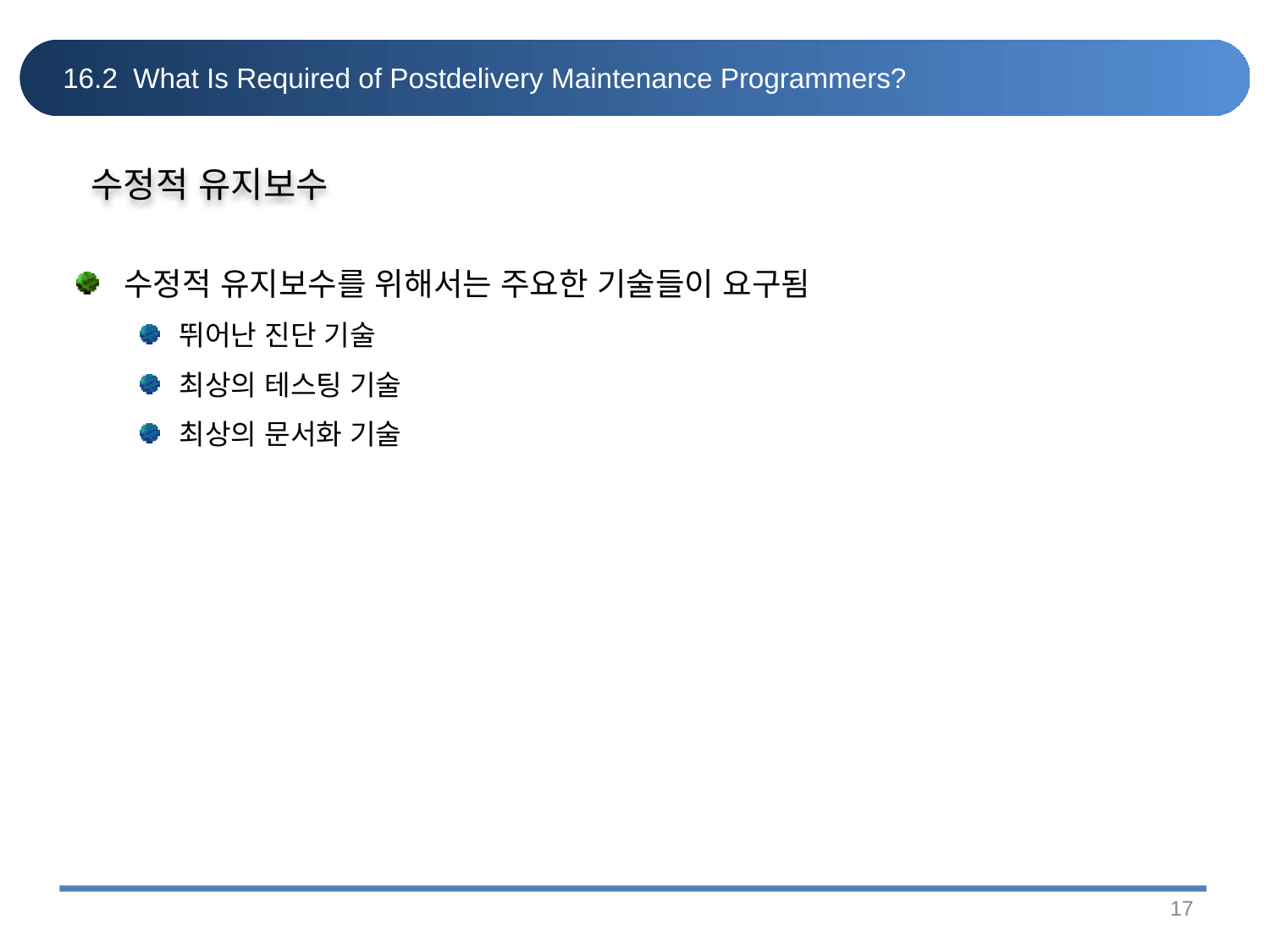

# 16.2  What Is Required of Postdelivery Maintenance Programmers?
수정적 유지보수
수정적 유지보수를 위해서는 주요한 기술들이 요구됨
뛰어난 진단 기술
최상의 테스팅 기술
최상의 문서화 기술
17